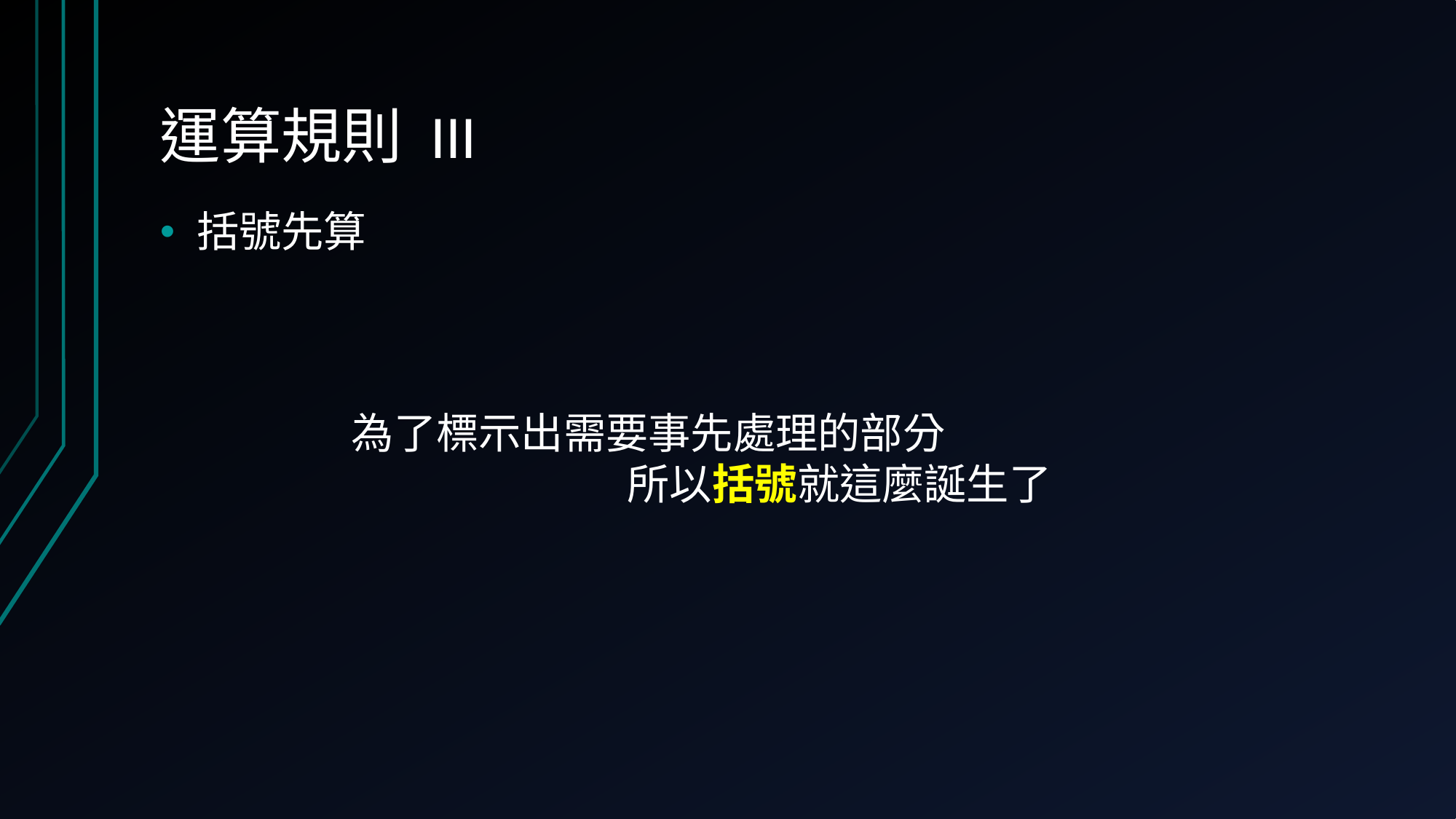

# 運算規則 III
括號先算
為了標示出需要事先處理的部分
		     所以括號就這麼誕生了